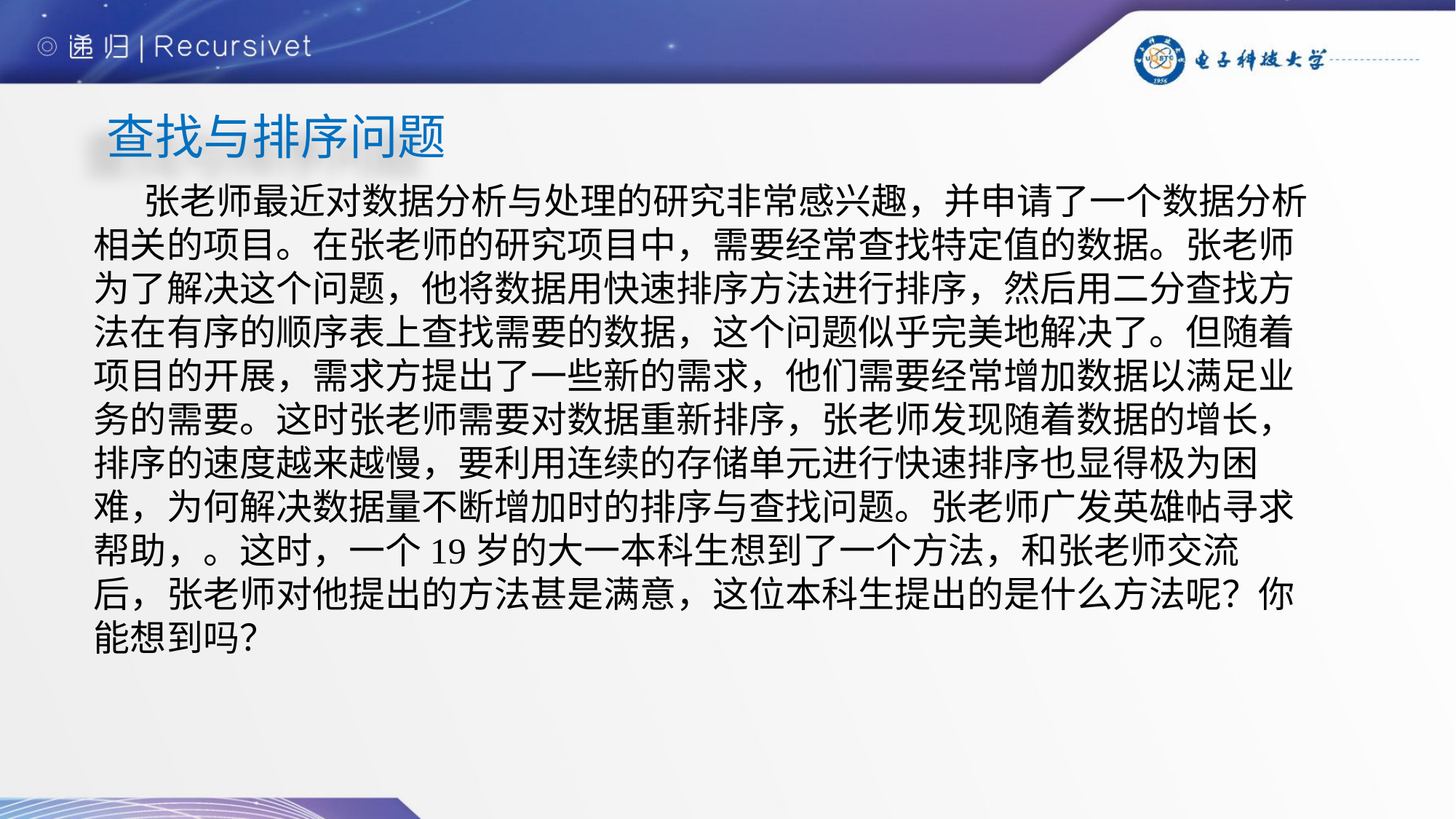

查找与排序问题
     张老师最近对数据分析与处理的研究非常感兴趣，并申请了一个数据分析相关的项目。在张老师的研究项目中，需要经常查找特定值的数据。张老师为了解决这个问题，他将数据用快速排序方法进行排序，然后用二分查找方法在有序的顺序表上查找需要的数据，这个问题似乎完美地解决了。但随着项目的开展，需求方提出了一些新的需求，他们需要经常增加数据以满足业务的需要。这时张老师需要对数据重新排序，张老师发现随着数据的增长，排序的速度越来越慢，要利用连续的存储单元进行快速排序也显得极为困难，为何解决数据量不断增加时的排序与查找问题。张老师广发英雄帖寻求帮助，。这时，一个19岁的大一本科生想到了一个方法，和张老师交流后，张老师对他提出的方法甚是满意，这位本科生提出的是什么方法呢？你能想到吗？